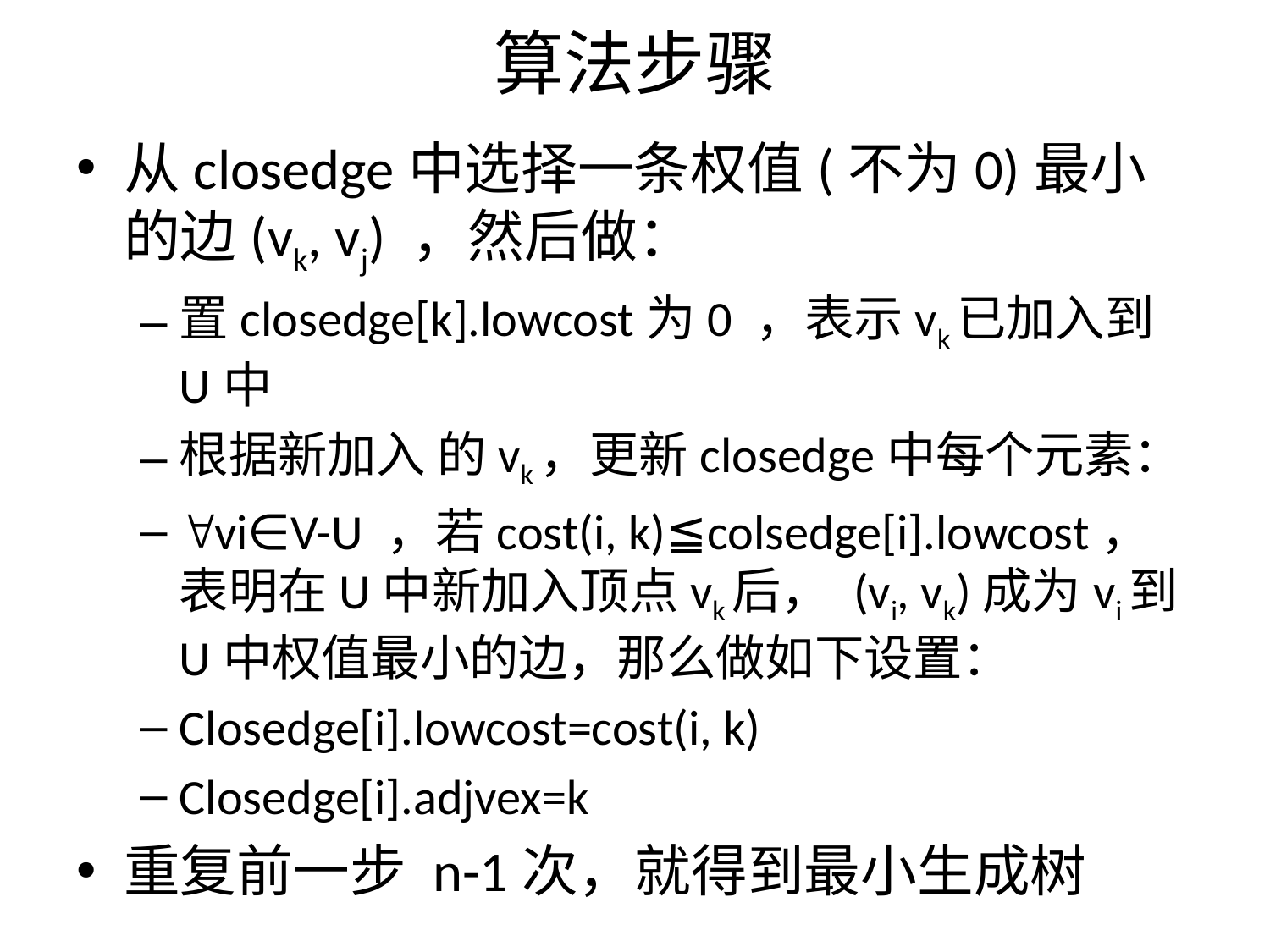

# 算法步骤
从closedge中选择一条权值(不为0)最小的边(vk, vj) ，然后做：
置closedge[k].lowcost为0 ，表示vk已加入到U中
根据新加入 的vk，更新closedge中每个元素：
∀vi∈V-U ，若cost(i, k)≦colsedge[i].lowcost，表明在U中新加入顶点vk后， (vi, vk)成为vi到U中权值最小的边，那么做如下设置：
Closedge[i].lowcost=cost(i, k)
Closedge[i].adjvex=k
重复前一步 n-1次，就得到最小生成树